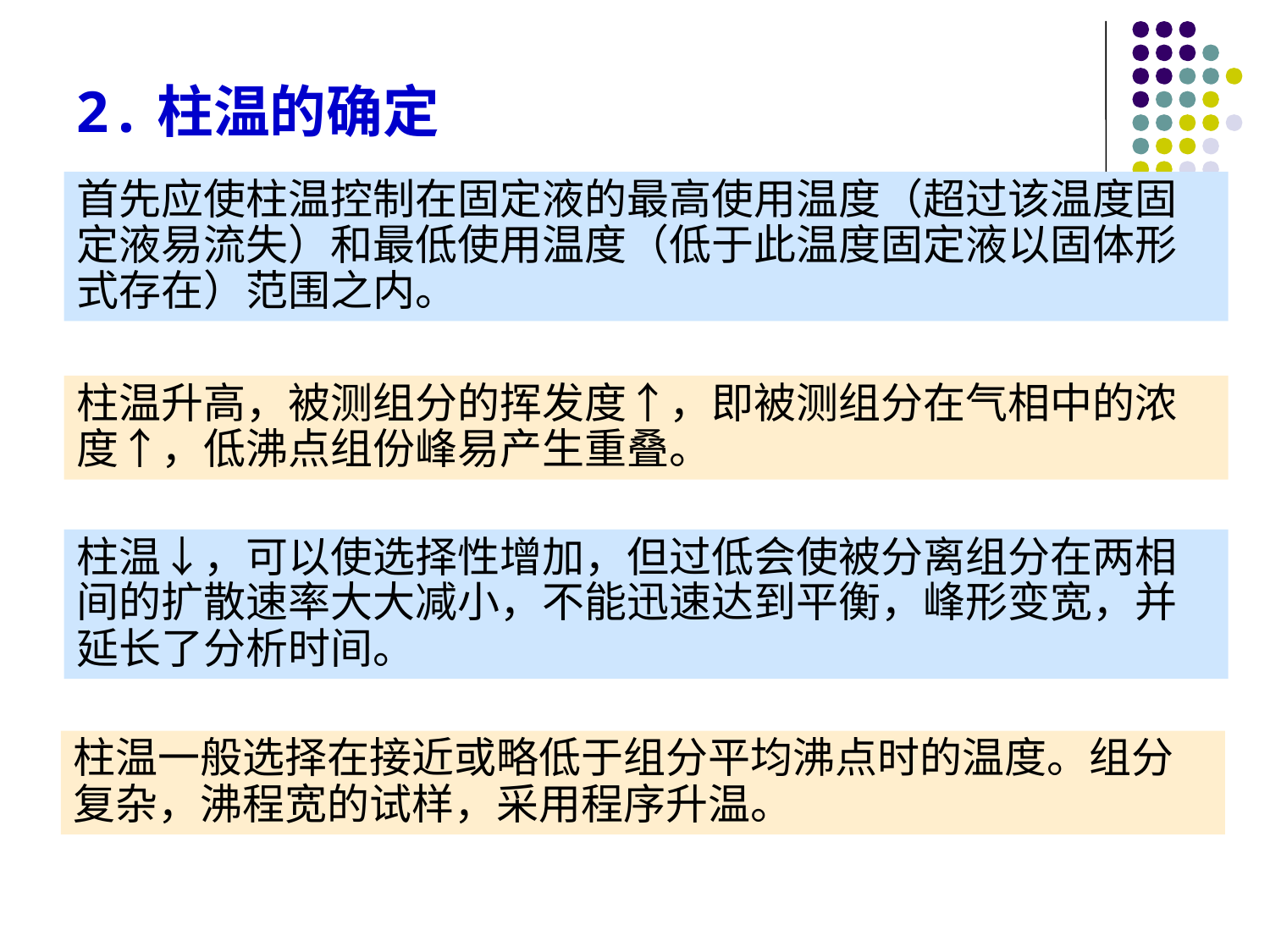

# 2.柱温的确定
首先应使柱温控制在固定液的最高使用温度（超过该温度固定液易流失）和最低使用温度（低于此温度固定液以固体形式存在）范围之内。
柱温升高，被测组分的挥发度↑，即被测组分在气相中的浓度↑，低沸点组份峰易产生重叠。
柱温↓，可以使选择性增加，但过低会使被分离组分在两相间的扩散速率大大减小，不能迅速达到平衡，峰形变宽，并延长了分析时间。
柱温一般选择在接近或略低于组分平均沸点时的温度。组分复杂，沸程宽的试样，采用程序升温。